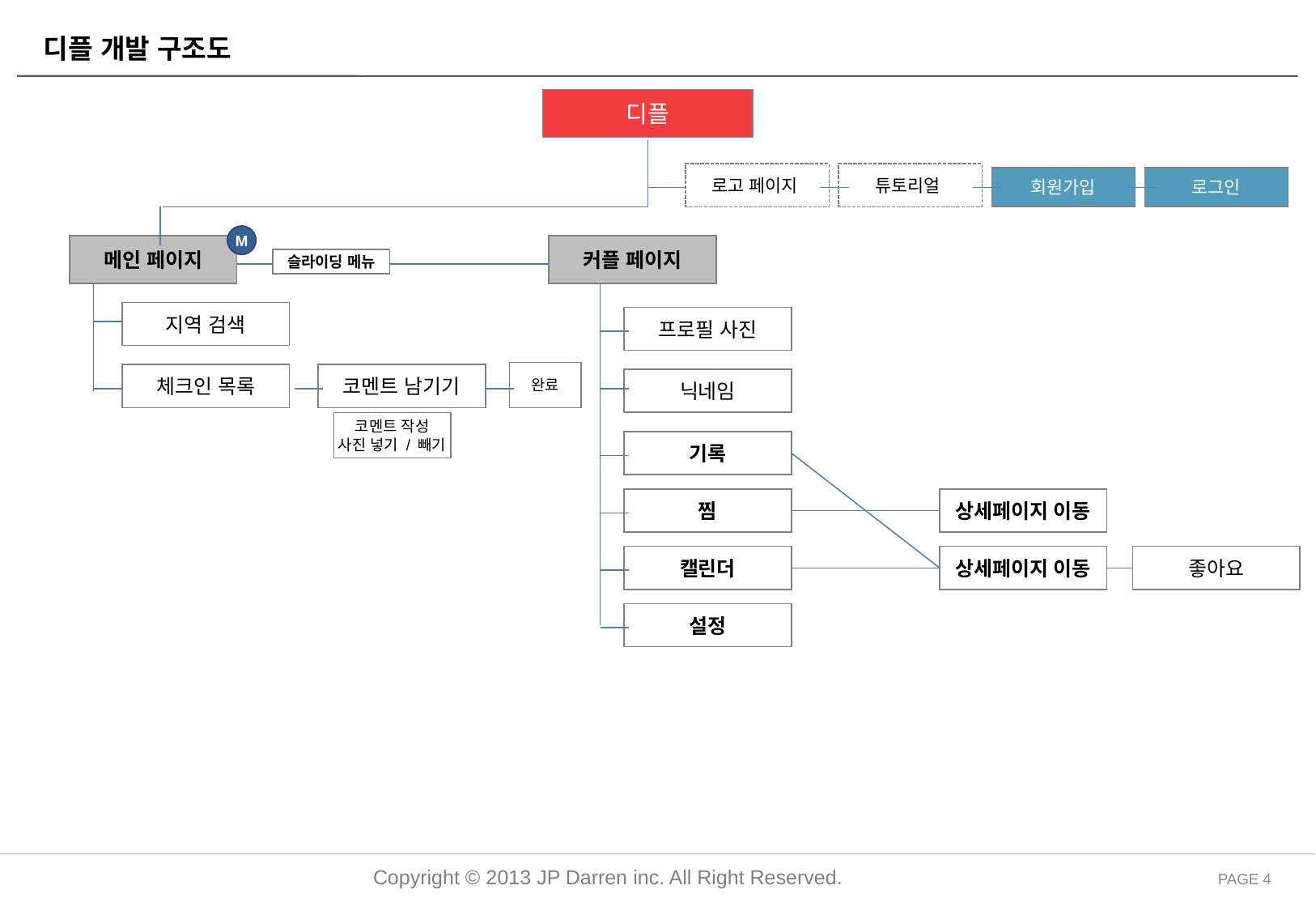

# 디플 개발 구조도
디플
로고 페이지
튜토리얼
회원가입
로그인
M
메인 페이지
커플 페이지
슬라이딩 메뉴
지역 검색
프로필 사진
완료
체크인 목록
코멘트 남기기
닉네임
코멘트 작성
사진 넣기 / 빼기
기록
찜
상세페이지 이동
캘린더
상세페이지 이동
좋아요
설정
PAGE 4